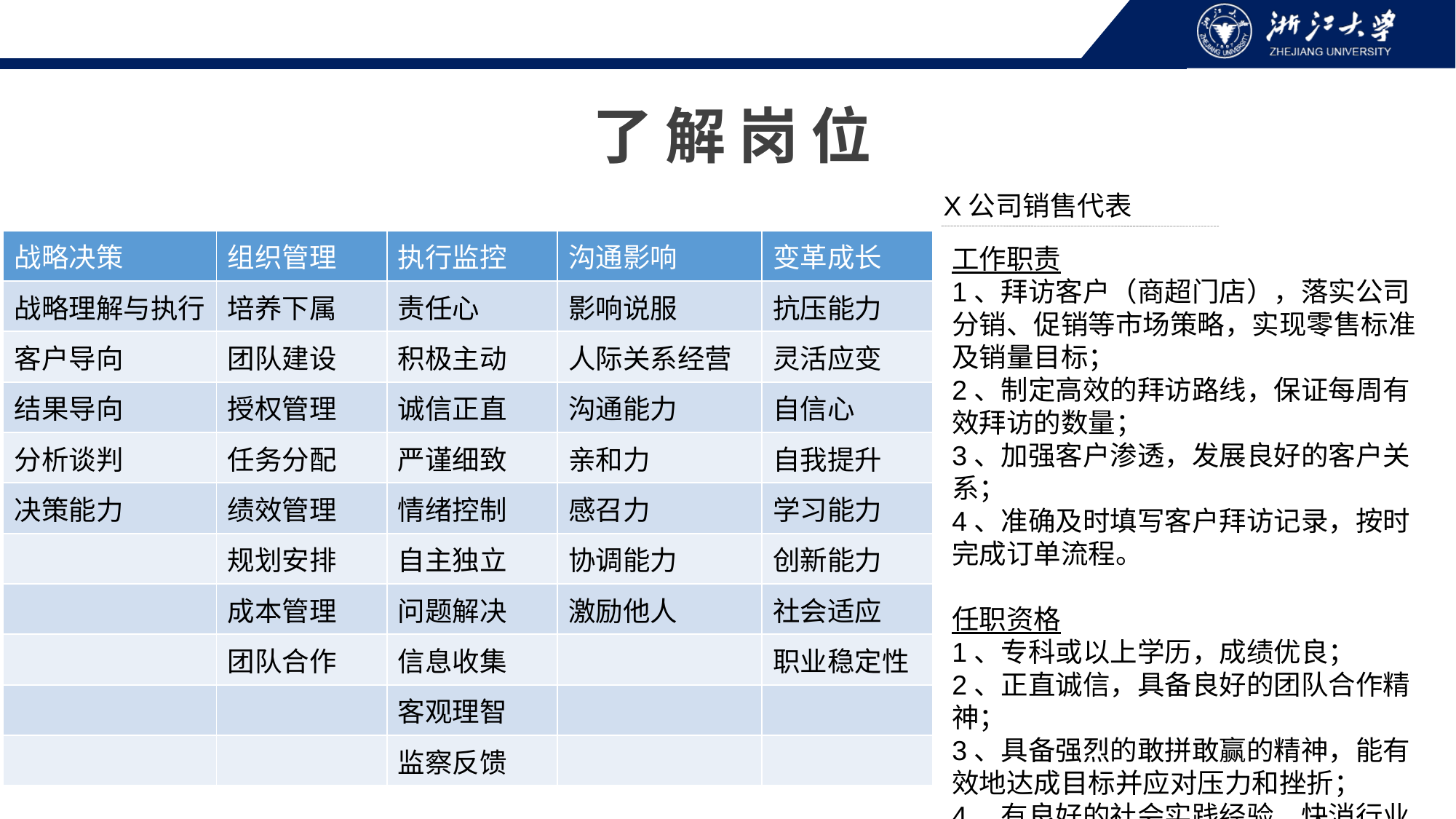

了解岗位
X公司销售代表
| 战略决策 | 组织管理 | 执行监控 | 沟通影响 | 变革成长 |
| --- | --- | --- | --- | --- |
| 战略理解与执行 | 培养下属 | 责任心 | 影响说服 | 抗压能力 |
| 客户导向 | 团队建设 | 积极主动 | 人际关系经营 | 灵活应变 |
| 结果导向 | 授权管理 | 诚信正直 | 沟通能力 | 自信心 |
| 分析谈判 | 任务分配 | 严谨细致 | 亲和力 | 自我提升 |
| 决策能力 | 绩效管理 | 情绪控制 | 感召力 | 学习能力 |
|  | 规划安排 | 自主独立 | 协调能力 | 创新能力 |
|  | 成本管理 | 问题解决 | 激励他人 | 社会适应 |
|  | 团队合作 | 信息收集 |  | 职业稳定性 |
|  |  | 客观理智 |  |  |
|  |  | 监察反馈 |  |  |
工作职责
1、拜访客户（商超门店），落实公司分销、促销等市场策略，实现零售标准及销量目标；
2、制定高效的拜访路线，保证每周有效拜访的数量；
3、加强客户渗透，发展良好的客户关系；
4、准确及时填写客户拜访记录，按时完成订单流程。

任职资格
1、专科或以上学历，成绩优良；
2、正直诚信，具备良好的团队合作精神；
3、具备强烈的敢拼敢赢的精神，能有效地达成目标并应对压力和挫折；
4、有良好的社会实践经验，快消行业经验尤佳。